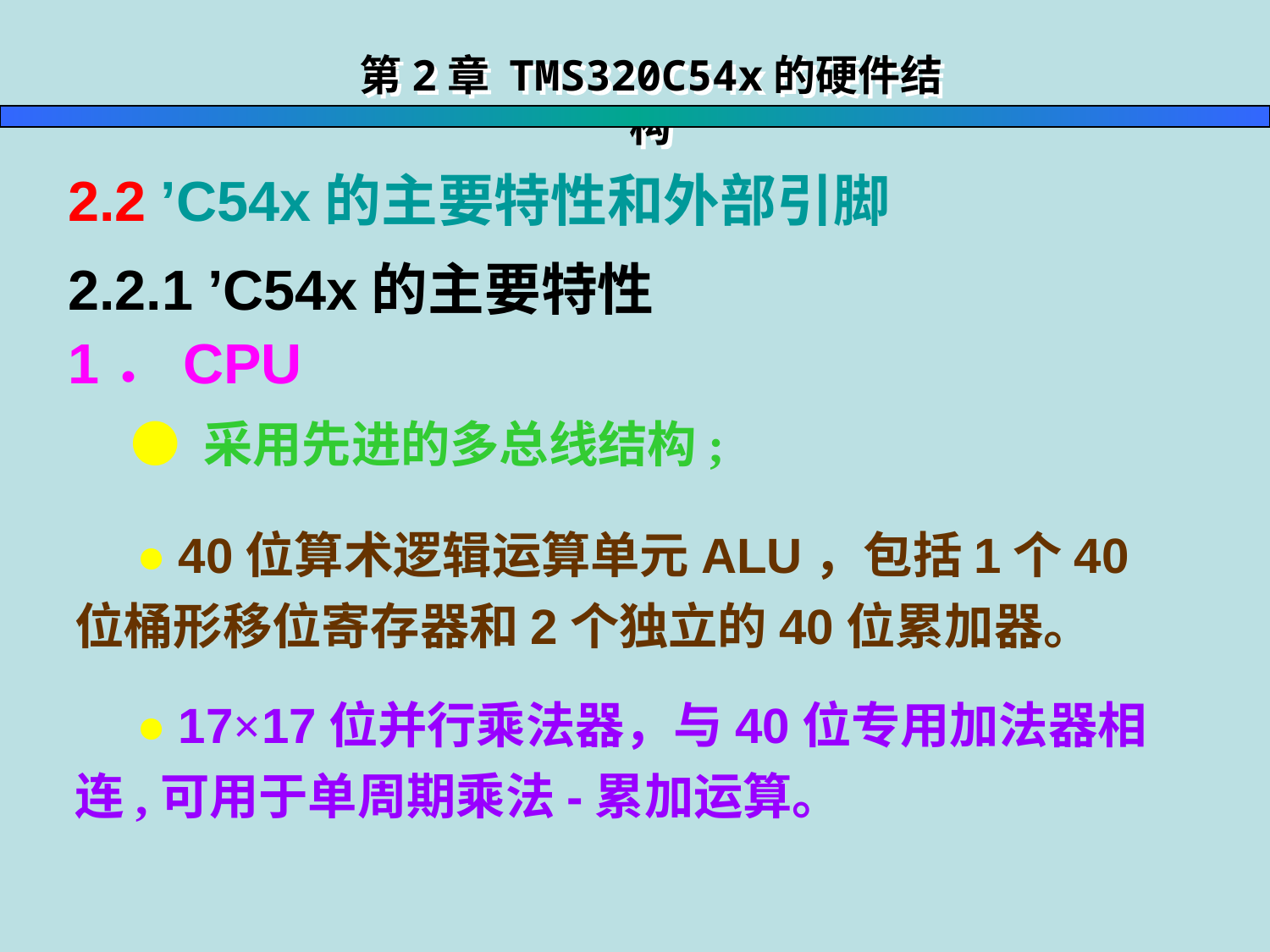

第2章 TMS320C54x的硬件结构

 2.2 ’C54x的主要特性和外部引脚
 2.2.1 ’C54x的主要特性
 1．CPU
     ● 采用先进的多总线结构;
     ● 40位算术逻辑运算单元ALU，包括1个40位桶形移位寄存器和2个独立的40位累加器。
     ● 17×17位并行乘法器，与40位专用加法器相连,可用于单周期乘法-累加运算。
14